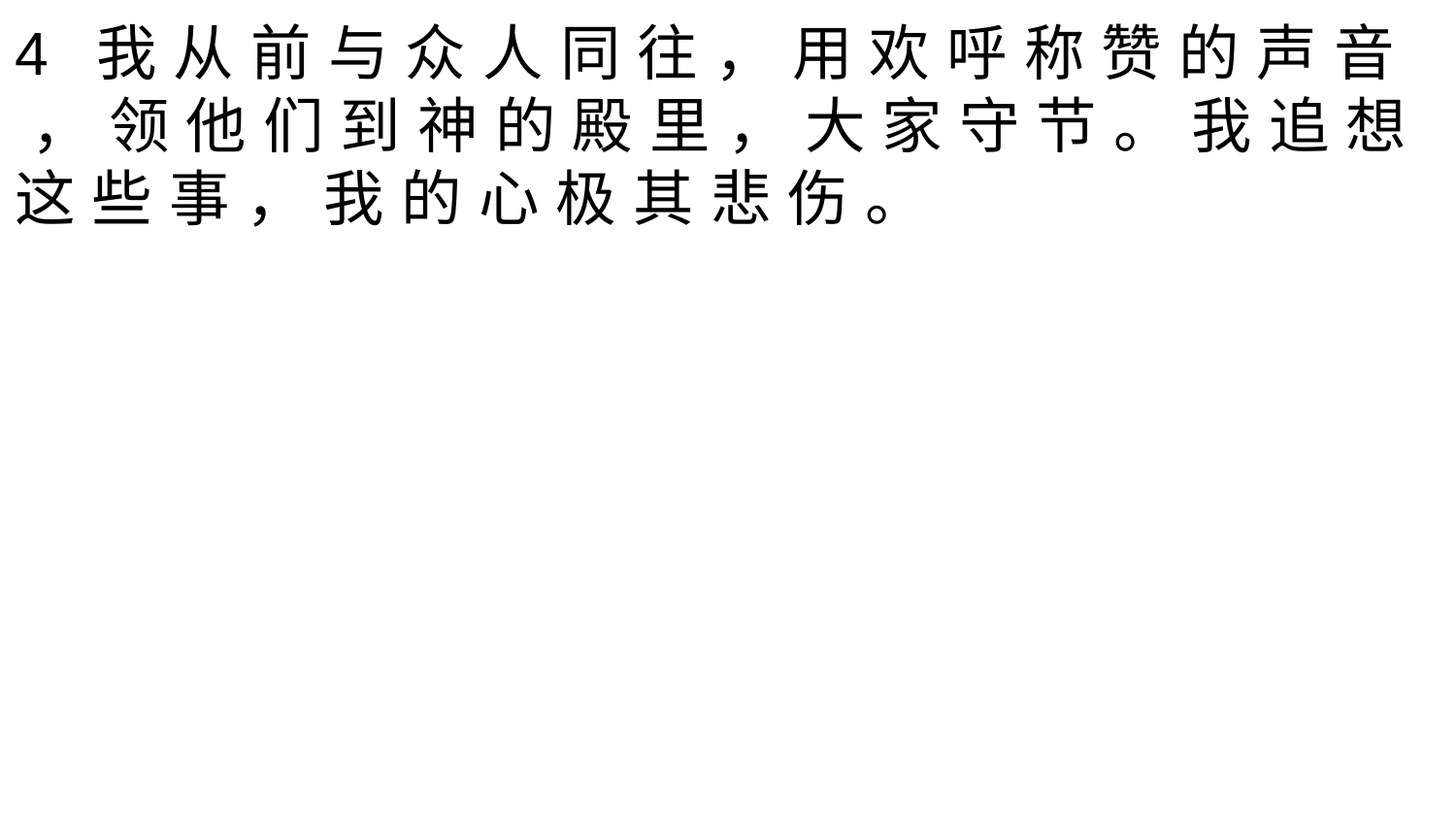

4  我 从 前 与 众 人 同 往 ， 用 欢 呼 称 赞 的 声 音 ， 领 他 们 到 神 的 殿 里 ， 大 家 守 节 。 我 追 想 这 些 事 ， 我 的 心 极 其 悲 伤 。